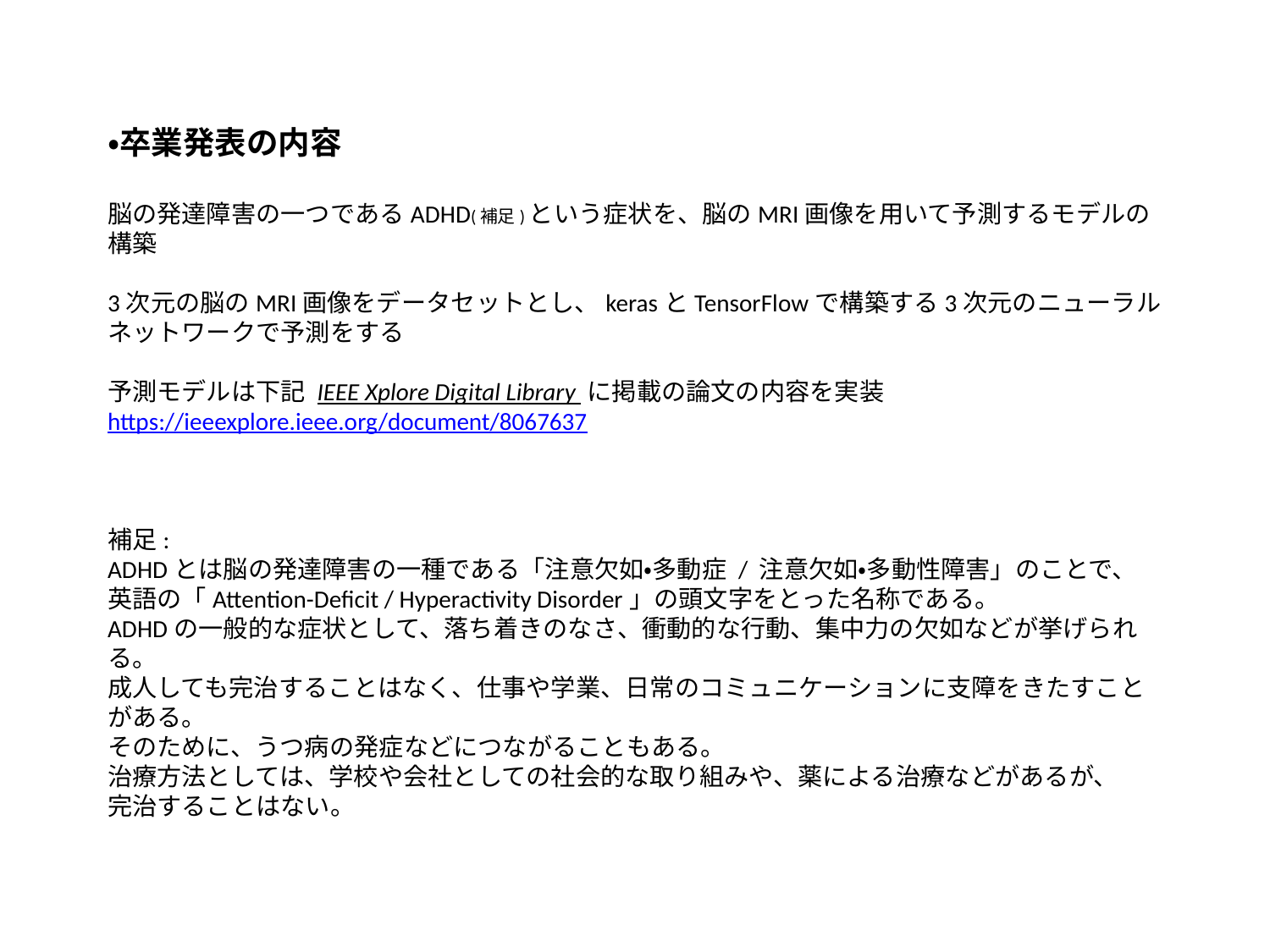

# ・卒業発表の内容 脳の発達障害の一つであるADHD(補足)という症状を、脳のMRI画像を用いて予測するモデルの構築 3次元の脳のMRI画像をデータセットとし、kerasとTensorFlowで構築する3次元のニューラルネットワークで予測をする 予測モデルは下記 IEEE Xplore Digital Library に掲載の論文の内容を実装 https://ieeexplore.ieee.org/document/8067637 補足: ADHDとは脳の発達障害の一種である「注意欠如・多動症 / 注意欠如・多動性障害」のことで、 英語の「Attention-Deficit / Hyperactivity Disorder」の頭文字をとった名称である。 ADHDの一般的な症状として、落ち着きのなさ、衝動的な行動、集中力の欠如などが挙げられる。 成人しても完治することはなく、仕事や学業、日常のコミュニケーションに支障をきたすことがある。 そのために、うつ病の発症などにつながることもある。 治療方法としては、学校や会社としての社会的な取り組みや、薬による治療などがあるが、 完治することはない。